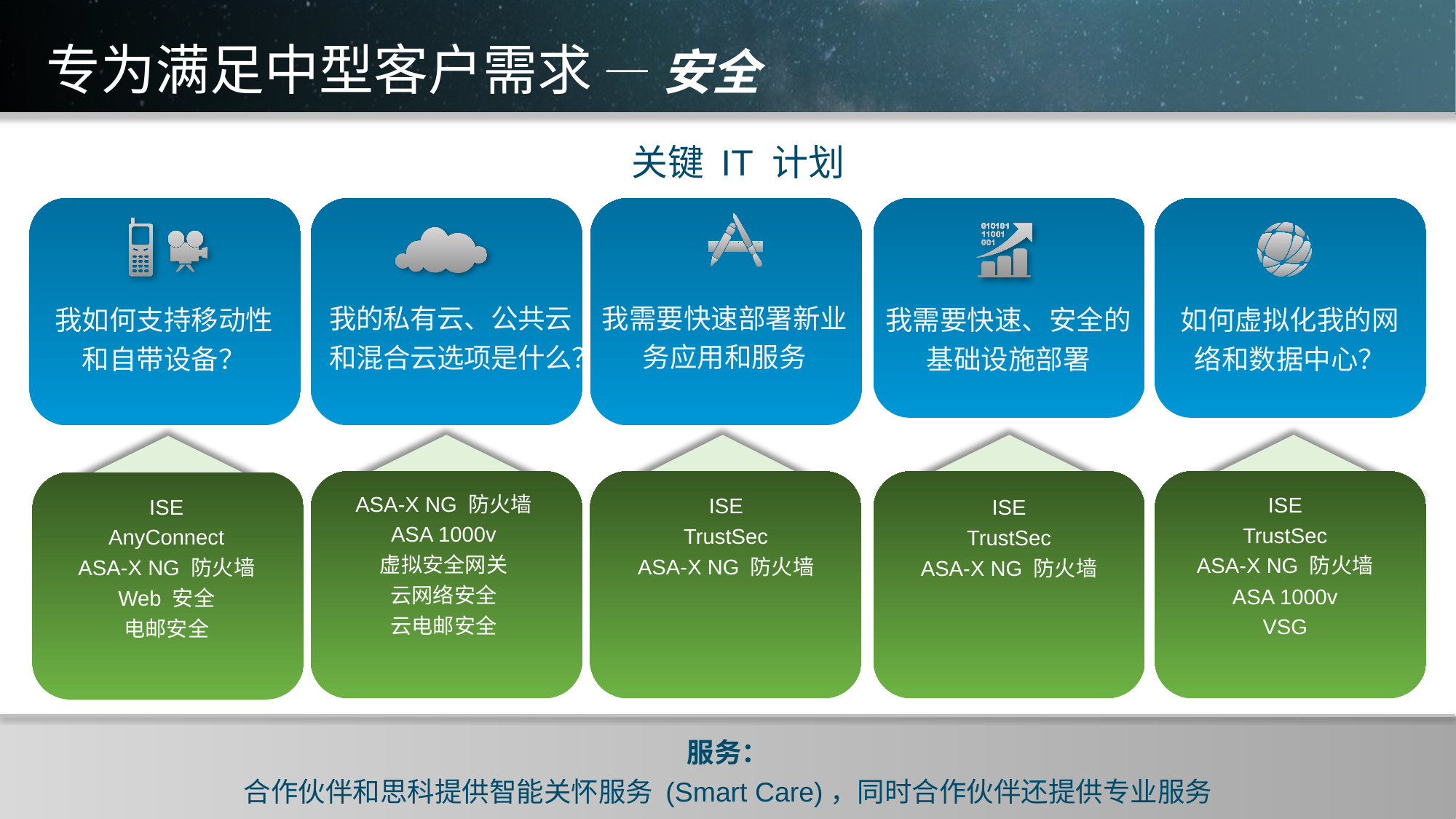

# 专为满足中型客户需求 — 安全
关键 IT 计划

我需要快速部署新业务应用和服务
我需要快速、安全的基础设施部署
如何虚拟化我的网络和数据中心？
我的私有云、公共云和混合云选项是什么？
我如何支持移动性
和自带设备？

ISE
TrustSec
ASA-X NG 防火墙
ASA 1000v
VSG
ASA-X NG 防火墙
ASA 1000v
虚拟安全网关
云网络安全
云电邮安全
ISE
AnyConnect
ASA-X NG 防火墙
Web 安全
电邮安全
ISE
TrustSec
ASA-X NG 防火墙

ISE
TrustSec
ASA-X NG 防火墙

服务：
合作伙伴和思科提供智能关怀服务 (Smart Care)，同时合作伙伴还提供专业服务